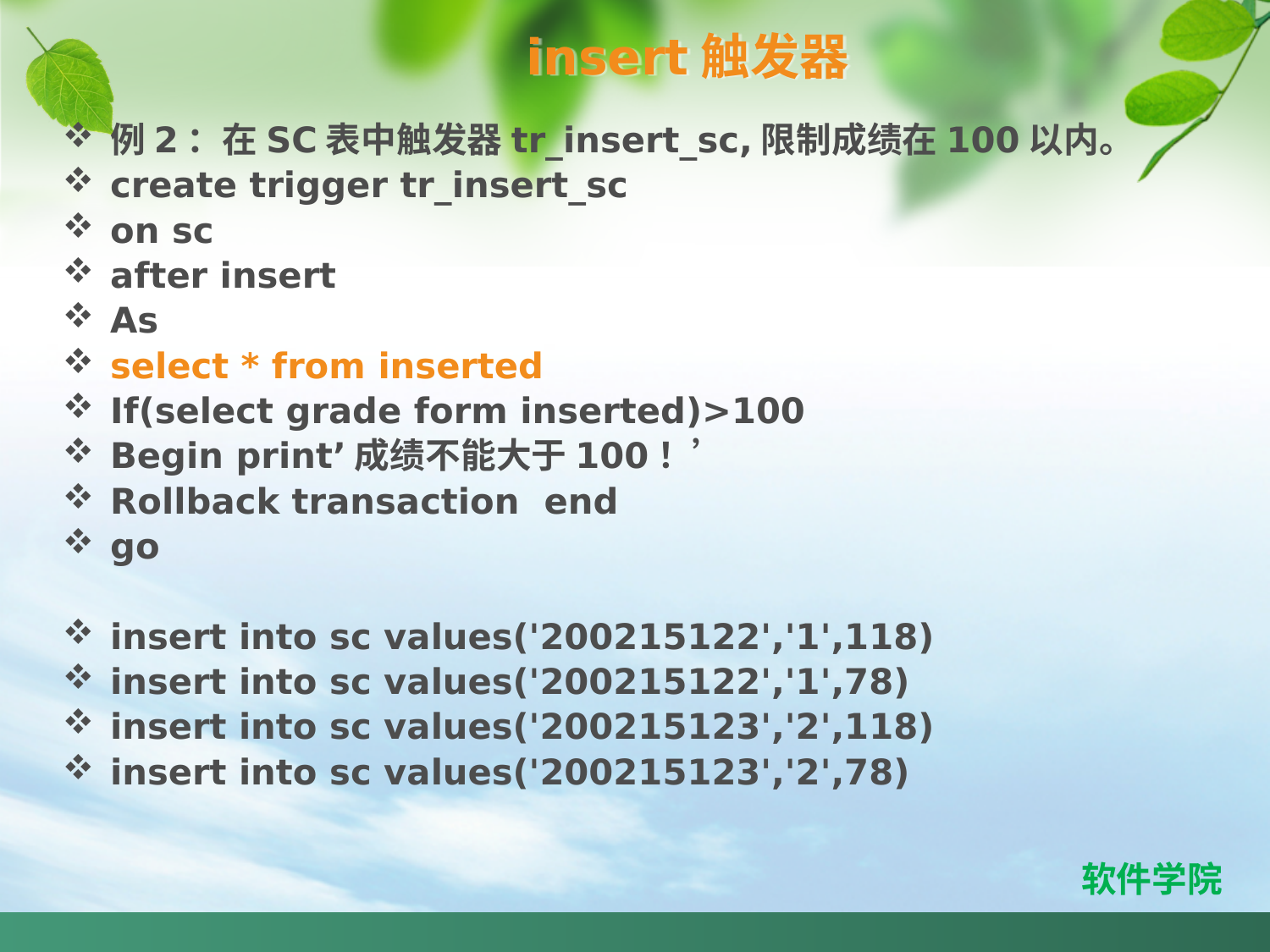

# insert触发器
例2：在SC表中触发器tr_insert_sc,限制成绩在100以内。
create trigger tr_insert_sc
on sc
after insert
As
select * from inserted
If(select grade form inserted)>100
Begin print’成绩不能大于100！’
Rollback transaction  end
go

insert into sc values('200215122','1',118)
insert into sc values('200215122','1',78)
insert into sc values('200215123','2',118)
insert into sc values('200215123','2',78)